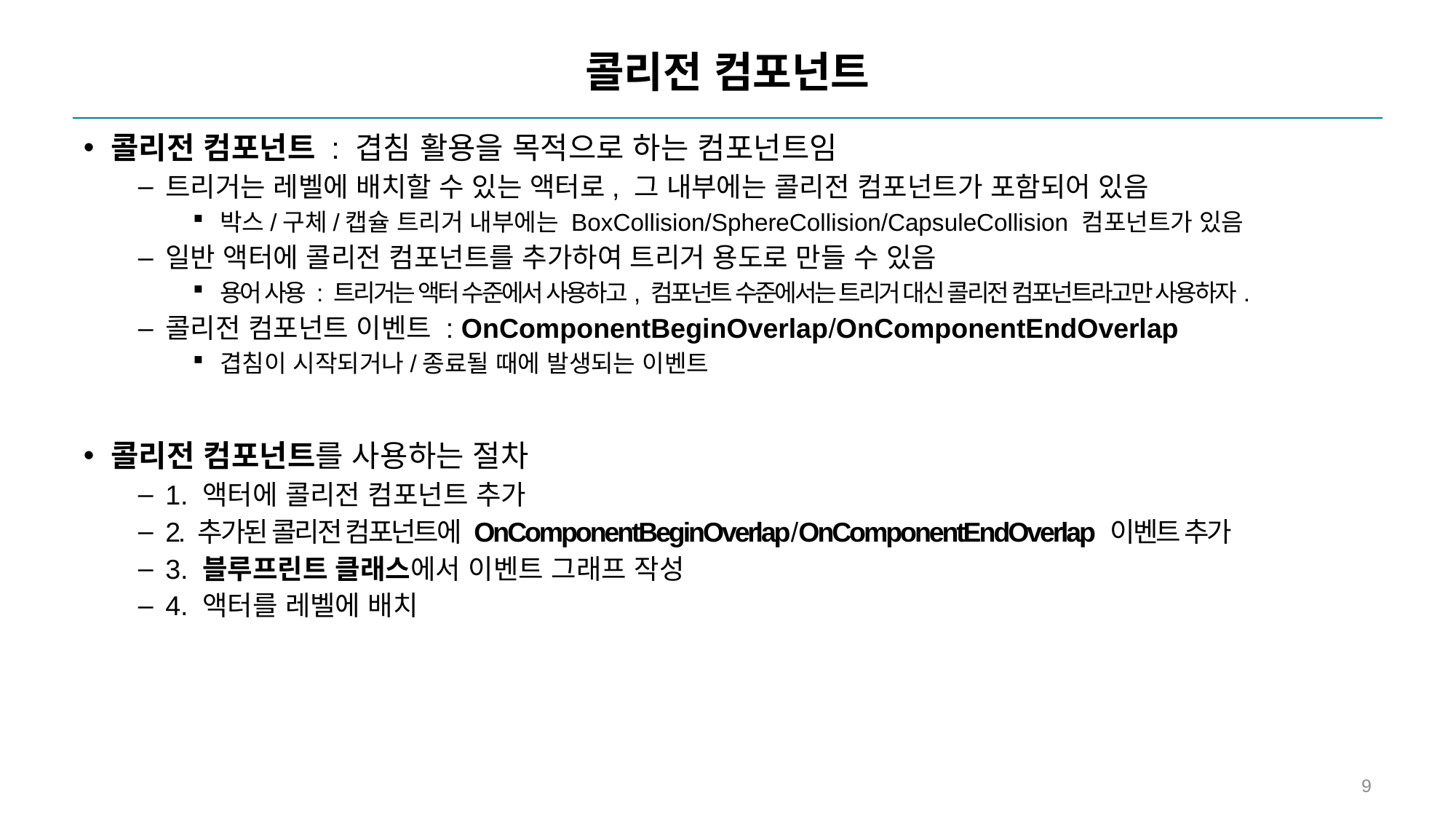

# 콜리전 컴포넌트
콜리전 컴포넌트 : 겹침 활용을 목적으로 하는 컴포넌트임
트리거는 레벨에 배치할 수 있는 액터로, 그 내부에는 콜리전 컴포넌트가 포함되어 있음
박스/구체/캡슐 트리거 내부에는 BoxCollision/SphereCollision/CapsuleCollision 컴포넌트가 있음
일반 액터에 콜리전 컴포넌트를 추가하여 트리거 용도로 만들 수 있음
용어 사용 : 트리거는 액터 수준에서 사용하고, 컴포넌트 수준에서는 트리거 대신 콜리전 컴포넌트라고만 사용하자.
콜리전 컴포넌트 이벤트 : OnComponentBeginOverlap/OnComponentEndOverlap
겹침이 시작되거나/종료될 때에 발생되는 이벤트

콜리전 컴포넌트를 사용하는 절차
1. 액터에 콜리전 컴포넌트 추가
2. 추가된 콜리전 컴포넌트에 OnComponentBeginOverlap/OnComponentEndOverlap 이벤트 추가
3. 블루프린트 클래스에서 이벤트 그래프 작성
4. 액터를 레벨에 배치

9